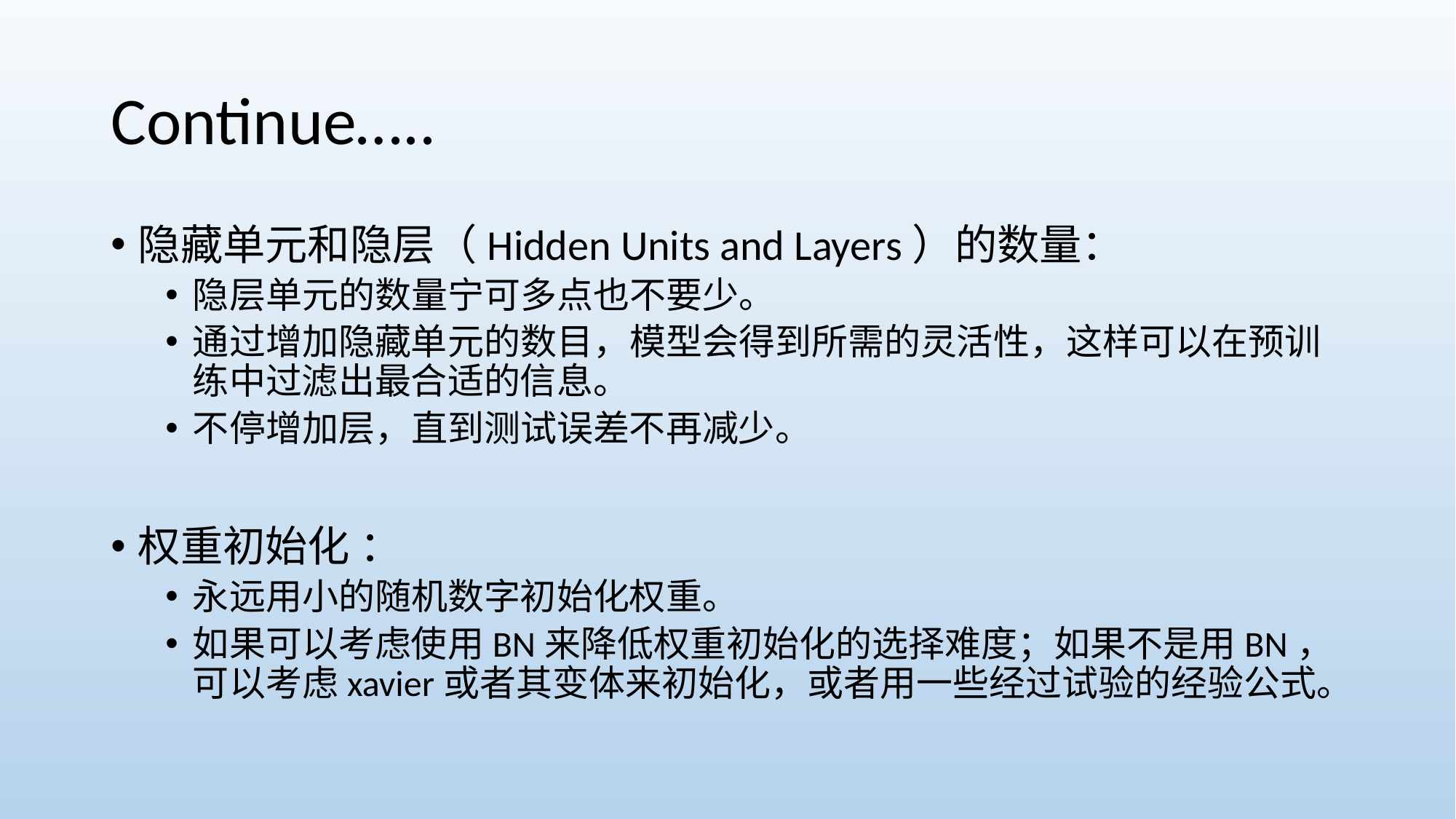

# Continue…..
隐藏单元和隐层（Hidden Units and Layers）的数量：
隐层单元的数量宁可多点也不要少。
通过增加隐藏单元的数目，模型会得到所需的灵活性，这样可以在预训练中过滤出最合适的信息。
不停增加层，直到测试误差不再减少。

权重初始化 ：
永远用小的随机数字初始化权重。
如果可以考虑使用BN来降低权重初始化的选择难度；如果不是用BN，可以考虑xavier或者其变体来初始化，或者用一些经过试验的经验公式。